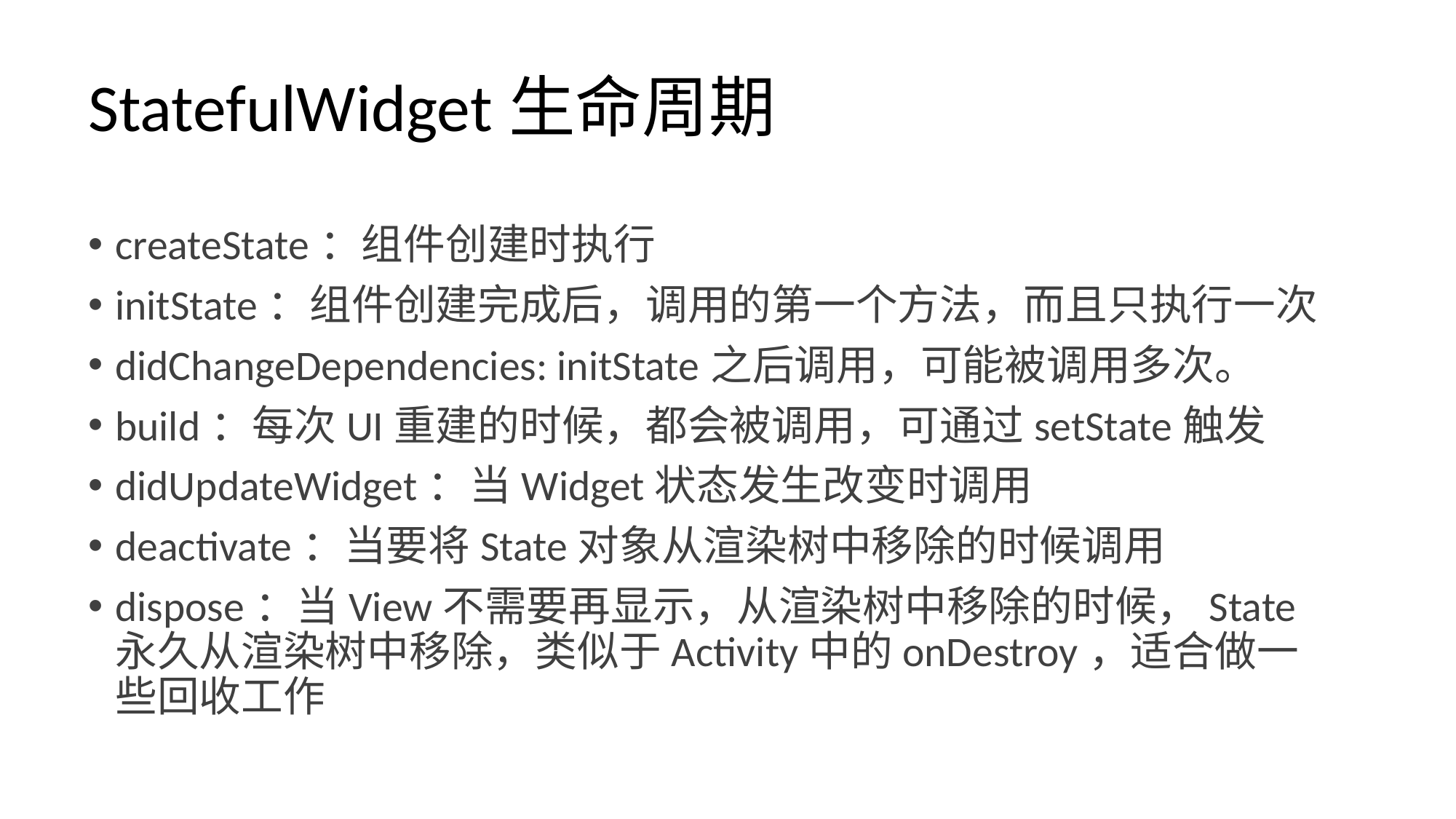

# StatefulWidget生命周期
createState：组件创建时执行
initState：组件创建完成后，调用的第一个方法，而且只执行一次
didChangeDependencies: initState之后调用，可能被调用多次。
build：每次UI重建的时候，都会被调用，可通过setState触发
didUpdateWidget：当Widget状态发生改变时调用
deactivate：当要将State对象从渲染树中移除的时候调用
dispose：当View不需要再显示，从渲染树中移除的时候，State永久从渲染树中移除，类似于Activity中的onDestroy，适合做一些回收工作